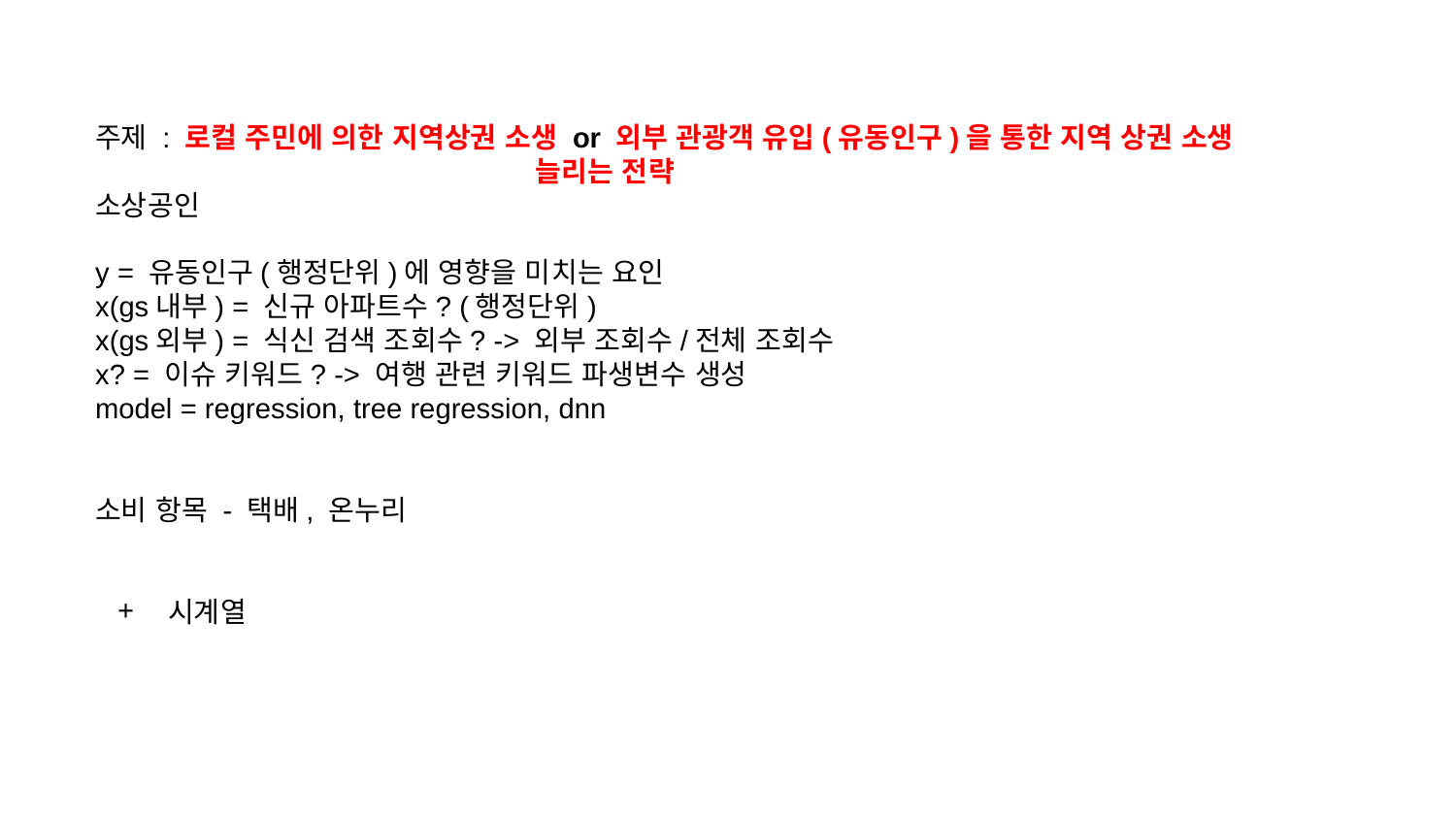

주제 : 로컬 주민에 의한 지역상권 소생 or 외부 관광객 유입(유동인구)을 통한 지역 상권 소생
                                                       늘리는 전략
소상공인

y = 유동인구(행정단위)에 영향을 미치는 요인
x(gs내부) = 신규 아파트수? (행정단위)
x(gs외부) = 식신 검색 조회수? -> 외부 조회수/전체 조회수
x? = 이슈 키워드? -> 여행 관련 키워드 파생변수 생성
model = regression, tree regression, dnn

소비 항목 - 택배, 온누리

시계열